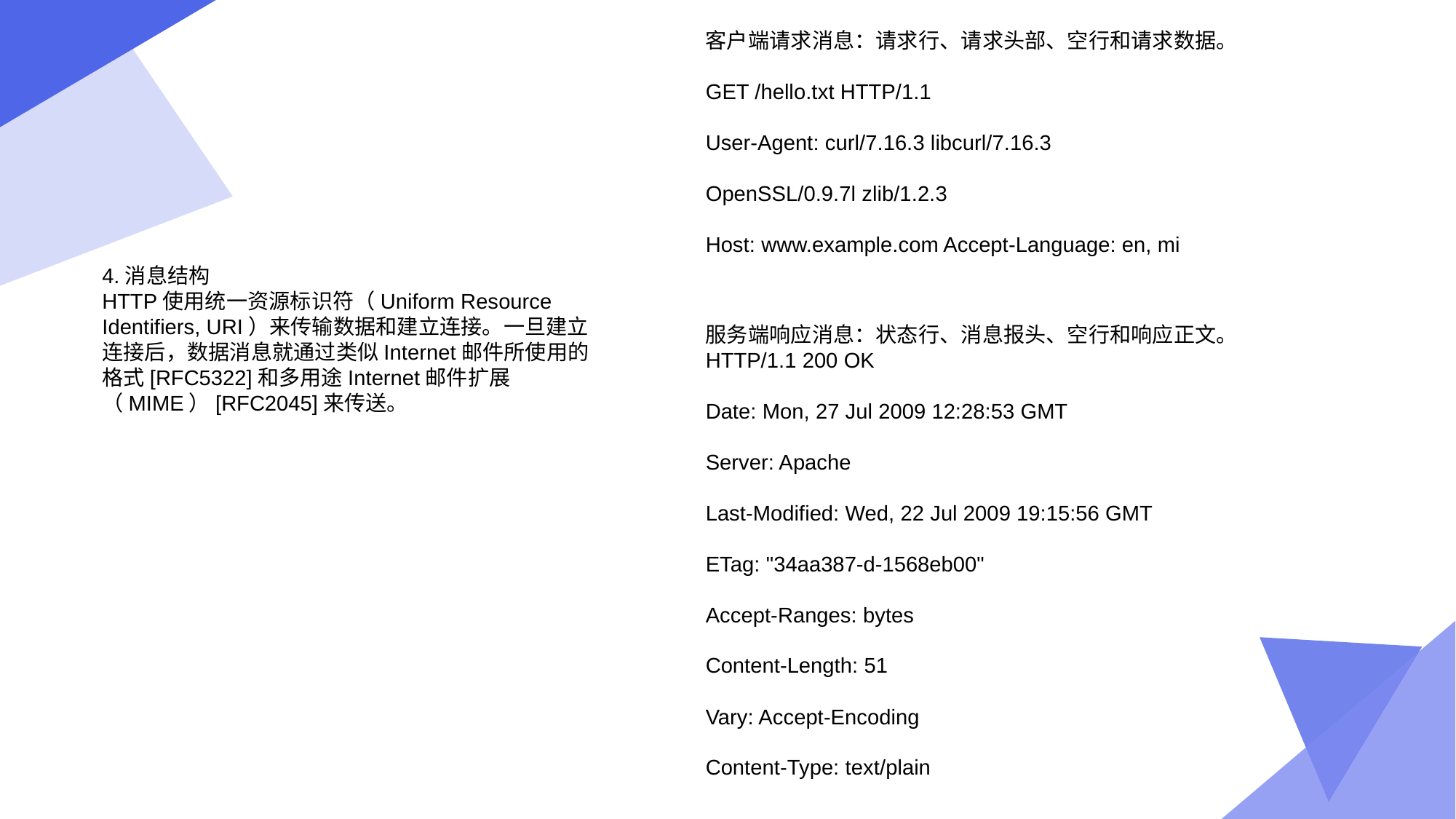

客户端请求消息：请求行、请求头部、空行和请求数据。

GET /hello.txt HTTP/1.1

User-Agent: curl/7.16.3 libcurl/7.16.3

OpenSSL/0.9.7l zlib/1.2.3

Host: www.example.com Accept-Language: en, mi

4.消息结构
HTTP使用统一资源标识符（Uniform Resource Identifiers, URI）来传输数据和建立连接。一旦建立连接后，数据消息就通过类似Internet邮件所使用的格式[RFC5322]和多用途Internet邮件扩展（MIME）[RFC2045]来传送。

服务端响应消息：状态行、消息报头、空行和响应正文。
HTTP/1.1 200 OK

Date: Mon, 27 Jul 2009 12:28:53 GMT

Server: Apache

Last-Modified: Wed, 22 Jul 2009 19:15:56 GMT

ETag: "34aa387-d-1568eb00"

Accept-Ranges: bytes

Content-Length: 51

Vary: Accept-Encoding

Content-Type: text/plain